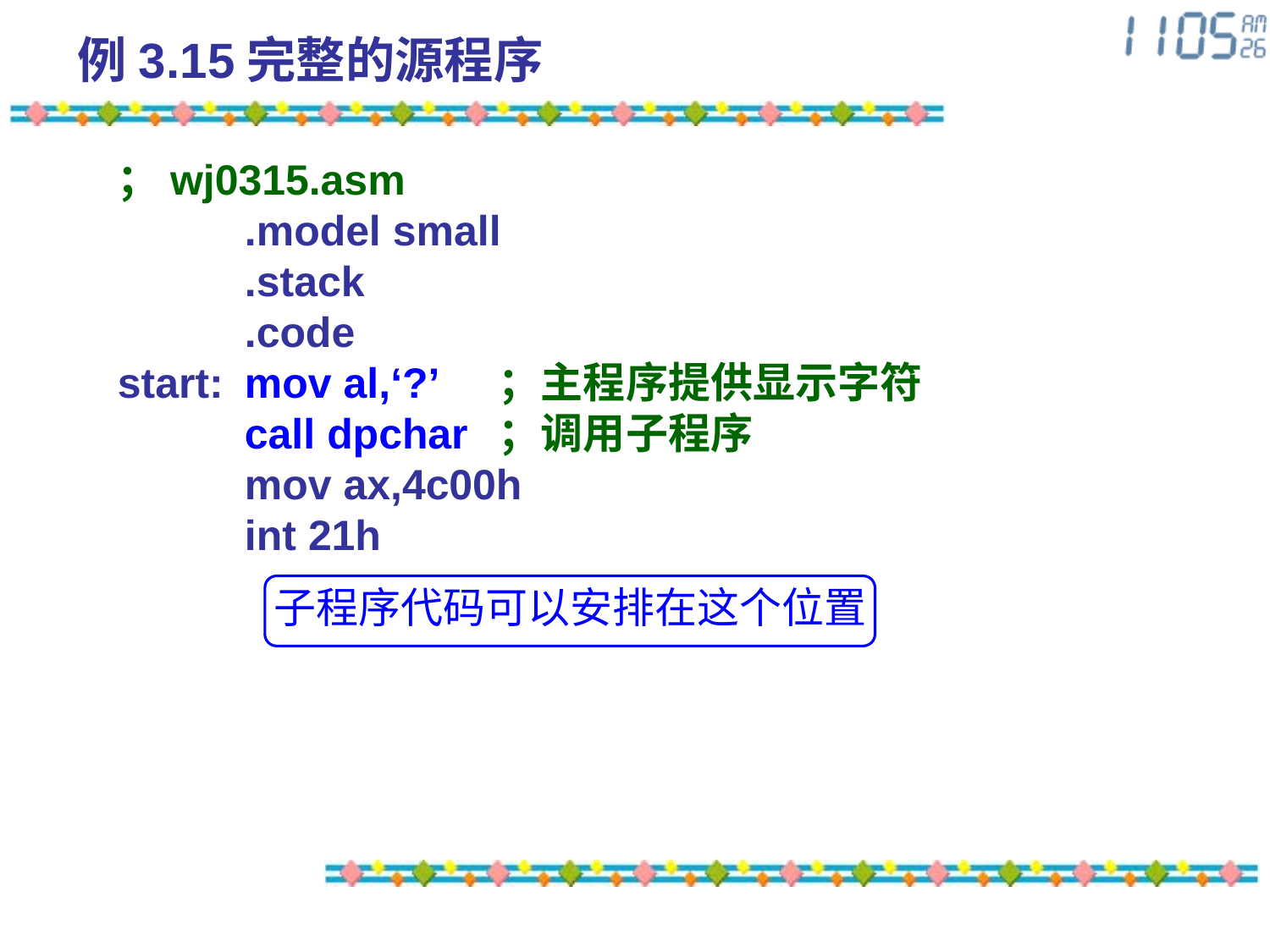

# 例3.15完整的源程序
；wj0315.asm
	.model small
	.stack
	.code
start:	mov al,‘?’	；主程序提供显示字符
	call dpchar	；调用子程序
	mov ax,4c00h
	int 21h

子程序代码可以安排在这个位置